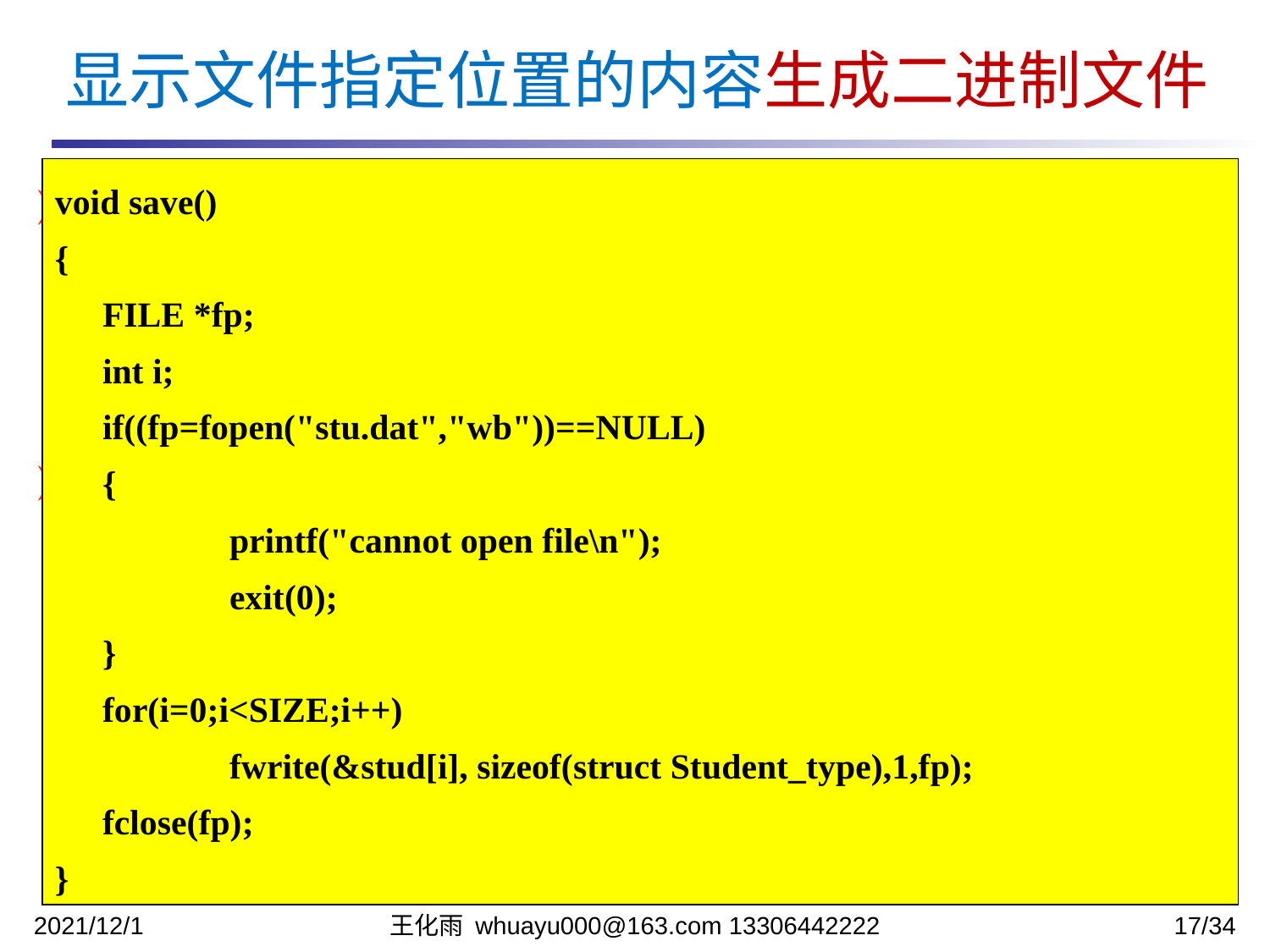

显示文件指定位置的内容生成二进制文件
要求：有一个磁盘文件，内有一些信息。要求第1次将它的内容显示在屏幕上，第2次把它复制到另一个文件上。
解题思路：
分别实现以上两个任务都不困难，但把二者连续做，第1次读入完文件内容后，文件位置标记已指到文件的末尾。
如果再接着读数据，就遇到文件结束标志EOF，无法再读。必须在程序中用rewind使位置指针返回文件的开头。
void save()
{
	FILE *fp;
	int i;
	if((fp=fopen("stu.dat","wb"))==NULL)
	{
		printf("cannot open file\n");
		exit(0);
	}
	for(i=0;i<SIZE;i++)
		fwrite(&stud[i], sizeof(struct Student_type),1,fp);
	fclose(fp);
}

2021/12/1
王化雨 whuayu000@163.com 13306442222
17/34